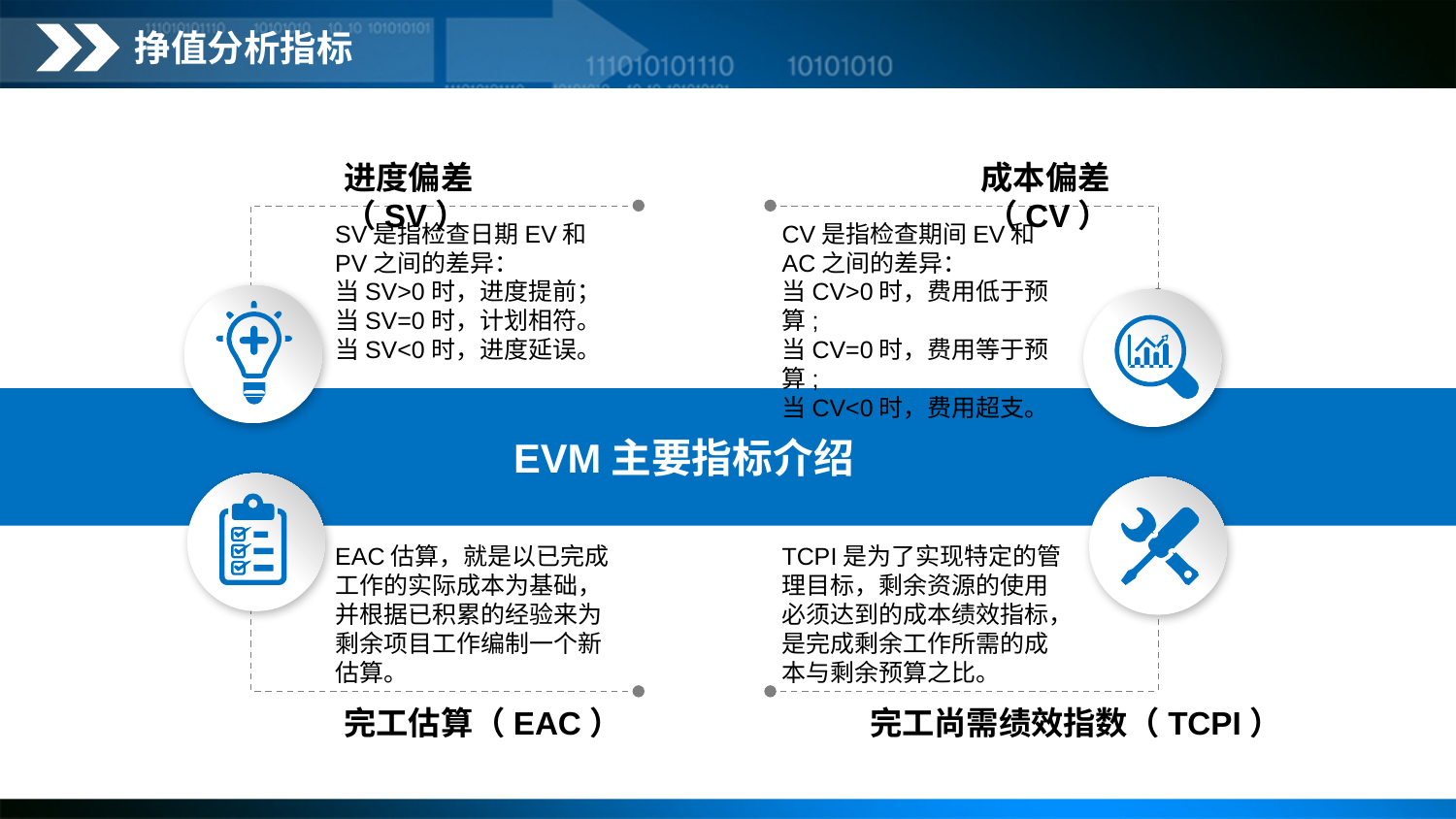

挣值分析指标

进度偏差（SV）
成本偏差（CV）

SV是指检查日期EV和PV之间的差异：
当SV>0时，进度提前；
当SV=0时，计划相符。
当SV<0时，进度延误。
CV是指检查期间EV和AC之间的差异：
当CV>0时，费用低于预算;
当CV=0时，费用等于预算;
当CV<0时，费用超支。

     EVM主要指标介绍

EAC估算，就是以已完成工作的实际成本为基础，并根据已积累的经验来为剩余项目工作编制一个新估算。
TCPI是为了实现特定的管理目标，剩余资源的使用必须达到的成本绩效指标，是完成剩余工作所需的成本与剩余预算之比。

完工估算（EAC）
完工尚需绩效指数（TCPI）